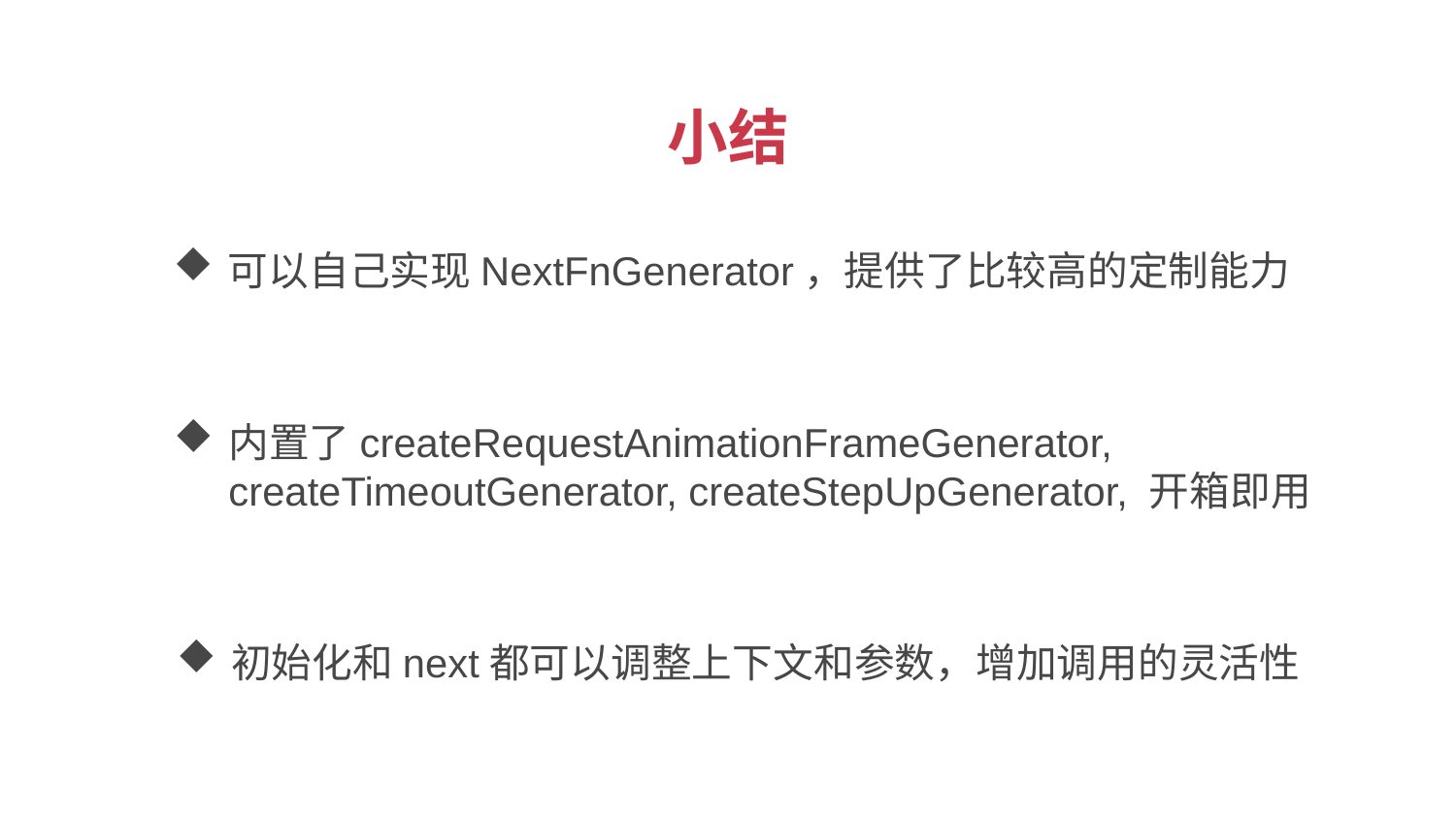

小结
可以自己实现NextFnGenerator，提供了比较高的定制能力
内置了createRequestAnimationFrameGenerator, createTimeoutGenerator, createStepUpGenerator, 开箱即用
初始化和next都可以调整上下文和参数，增加调用的灵活性